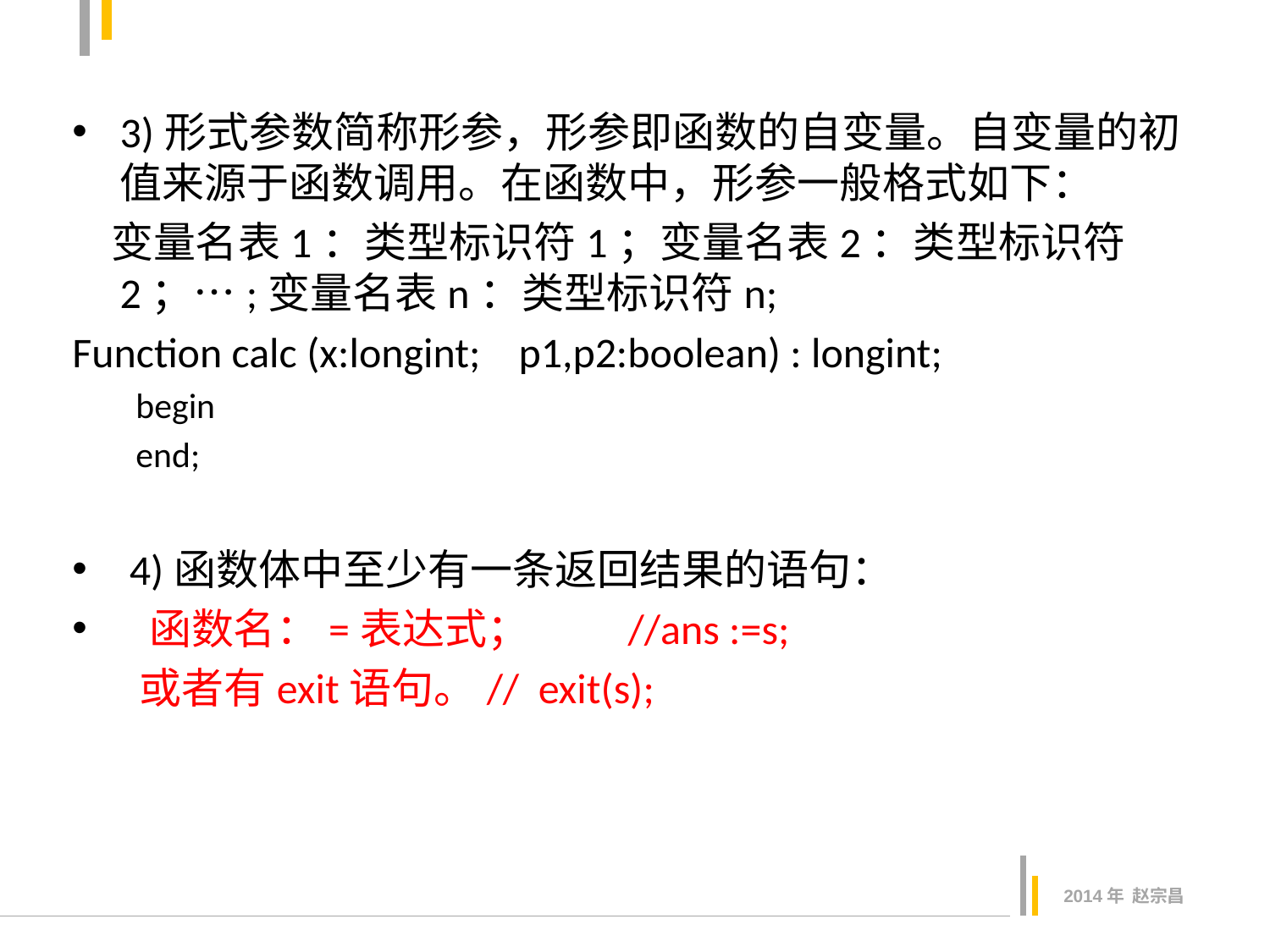

3)形式参数简称形参，形参即函数的自变量。自变量的初值来源于函数调用。在函数中，形参一般格式如下：
   变量名表1：类型标识符1；变量名表2：类型标识符2；…;变量名表n：类型标识符n;
Function calc (x:longint;    p1,p2:boolean) : longint;
begin
end;

 4)函数体中至少有一条返回结果的语句：
  函数名：=表达式；	//ans :=s;
      或者有exit语句。//  exit(s);